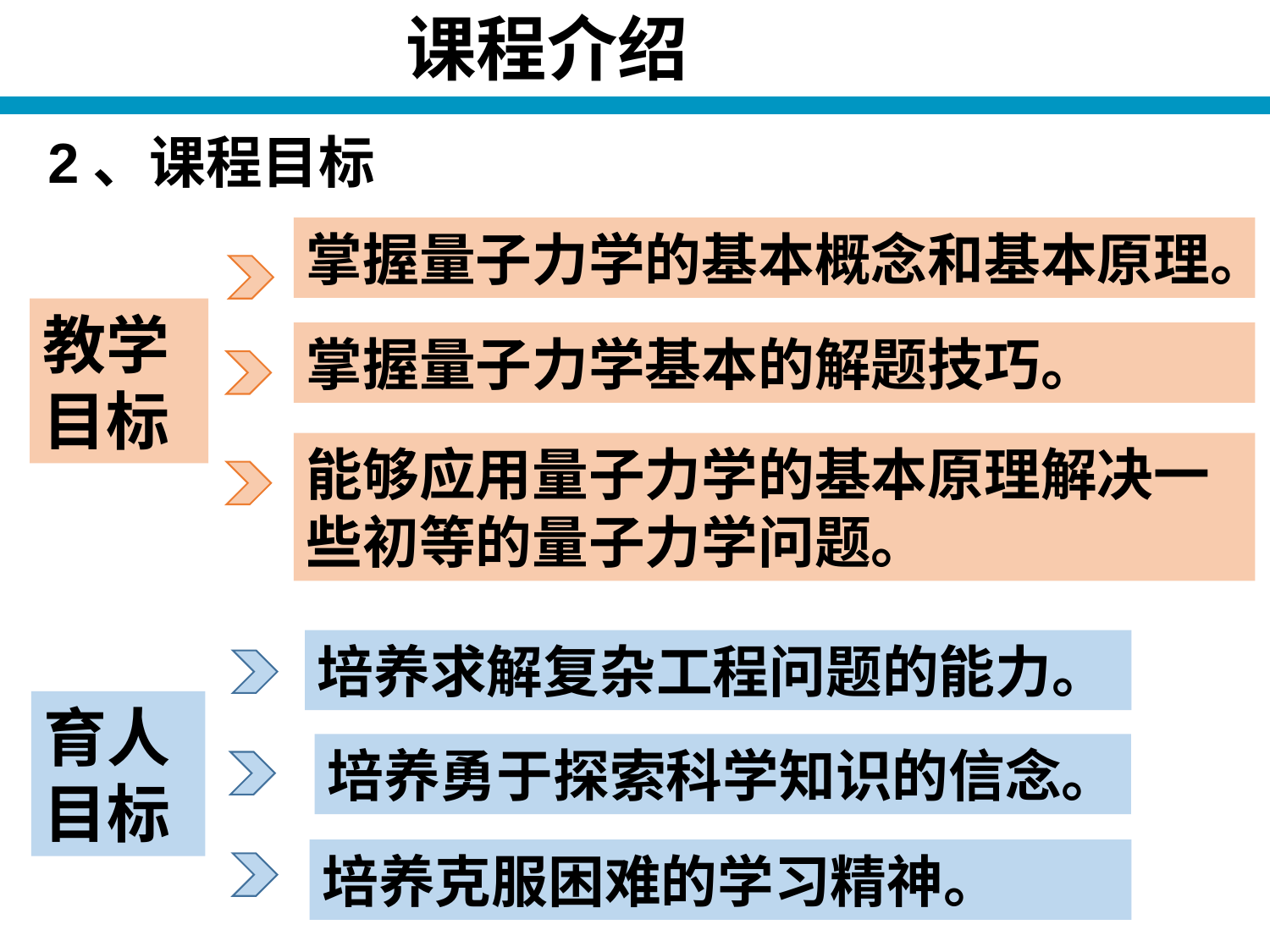

# 课程介绍
2、课程目标
掌握量子力学的基本概念和基本原理。

教学目标
掌握量子力学基本的解题技巧。

能够应用量子力学的基本原理解决一些初等的量子力学问题。

培养求解复杂工程问题的能力。

育人目标
培养勇于探索科学知识的信念。

培养克服困难的学习精神。